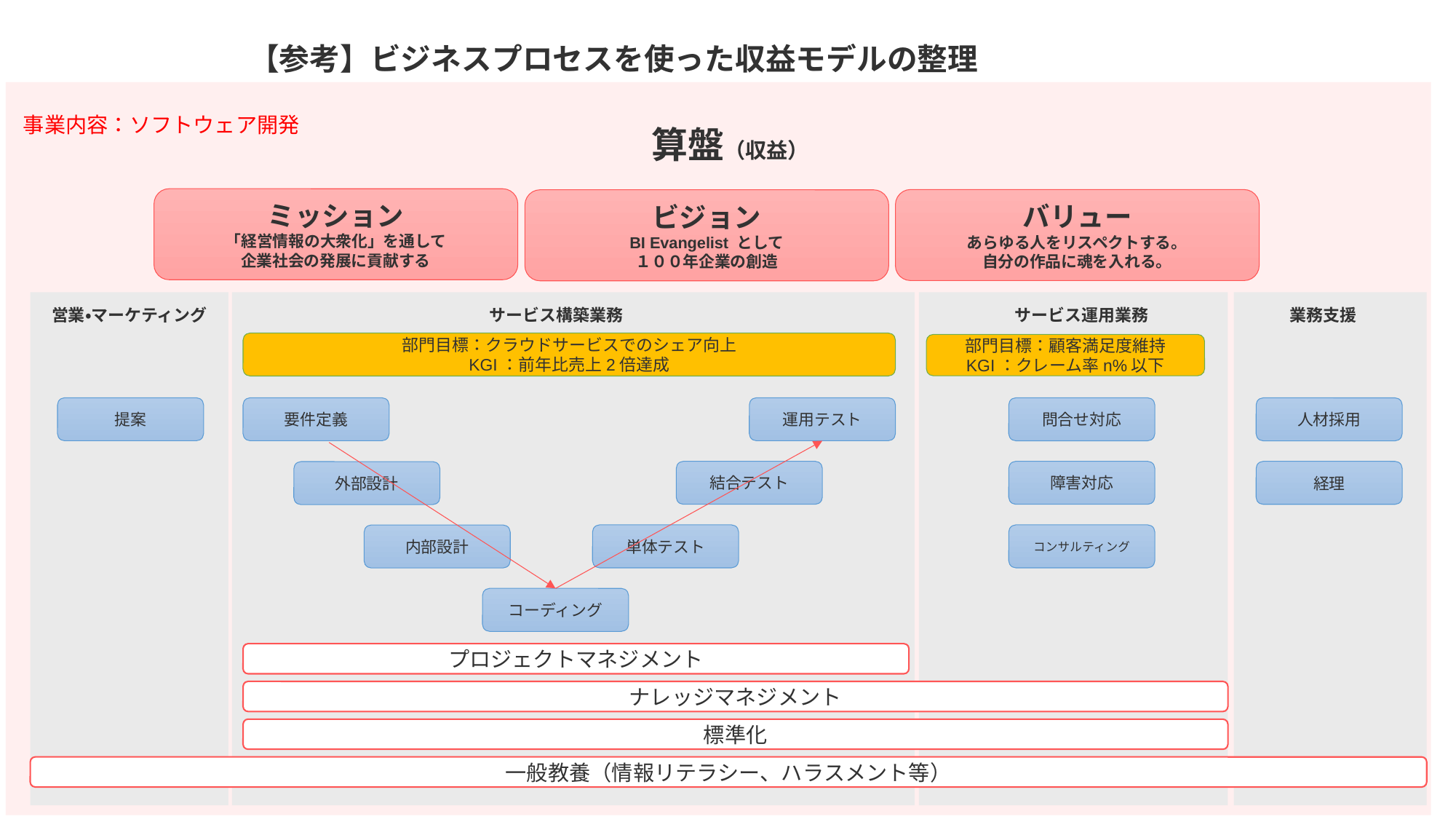

【参考】ビジネスプロセスを使った収益モデルの整理

事業内容：ソフトウェア開発
算盤（収益）
ミッション
「経営情報の大衆化」を通して
企業社会の発展に貢献する
バリュー
あらゆる人をリスペクトする。
自分の作品に魂を入れる。
ビジョン
BI Evangelist として
１００年企業の創造

サービス運用業務
業務支援
営業・マーケティング
サービス構築業務
部門目標：クラウドサービスでのシェア向上
KGI：前年比売上2倍達成
部門目標：顧客満足度維持
KGI：クレーム率n%以下
提案
提案
要件定義
運用テスト
問合せ対応
人材採用
結合テスト
障害対応
経理
外部設計
単体テスト
コンサルティング
内部設計
コーディング
プロジェクトマネジメント
ナレッジマネジメント
標準化
一般教養（情報リテラシー、ハラスメント等）